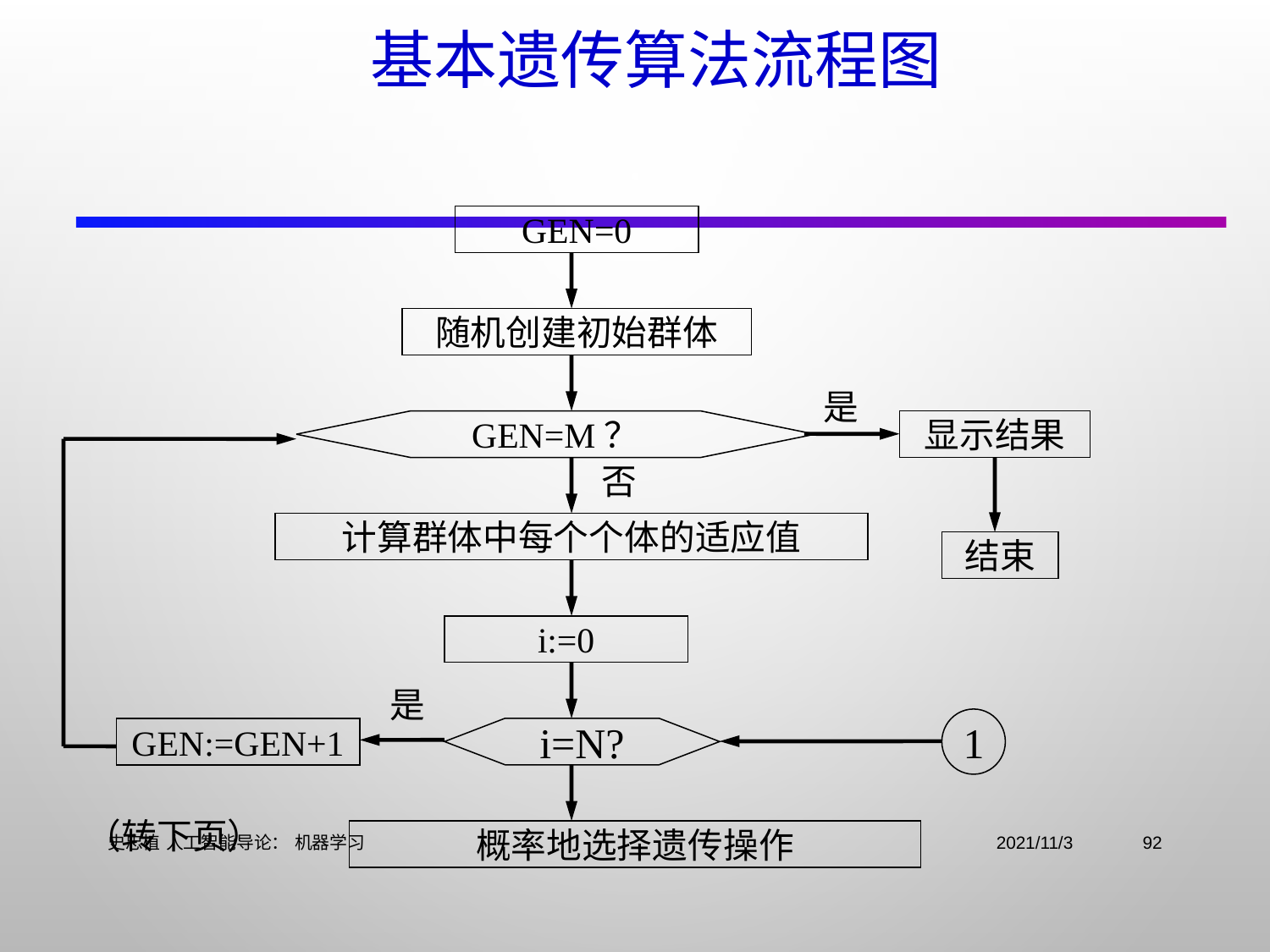

# 基本遗传算法流程图
GEN=0

随机创建初始群体

是
GEN=M？
显示结果

否

计算群体中每个个体的适应值
结束

i:=0

是
1
GEN:=GEN+1
i=N?

（转下页）
概率地选择遗传操作
史忠植 人工智能导论： 机器学习
2021/11/3
92